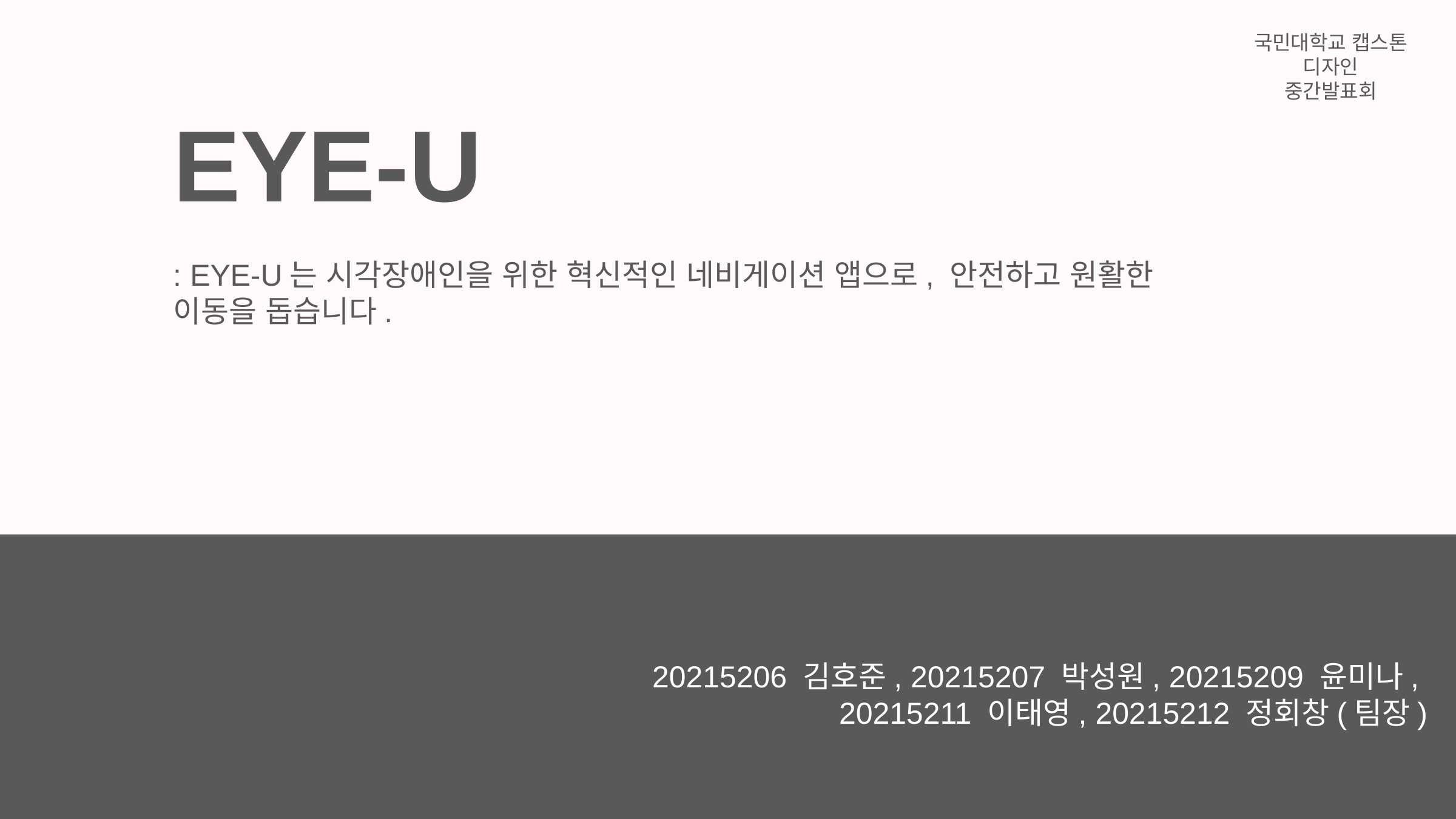

국민대학교 캡스톤 디자인
중간발표회
EYE-U
: EYE-U는 시각장애인을 위한 혁신적인 네비게이션 앱으로, 안전하고 원활한 이동을 돕습니다.

20215206 김호준, 20215207 박성원, 20215209 윤미나,
20215211 이태영, 20215212 정회창(팀장)